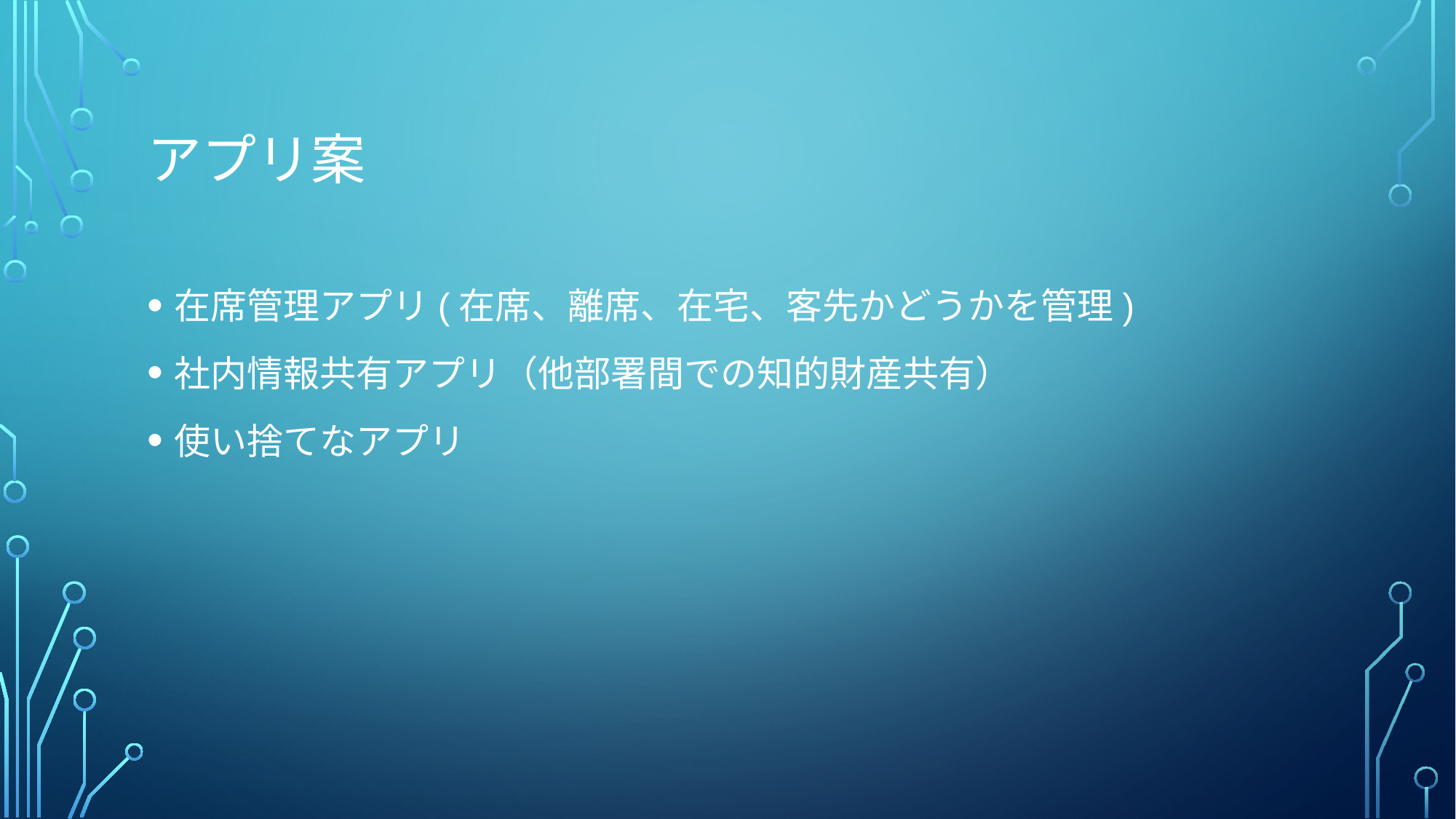

# アプリ案
在席管理アプリ(在席、離席、在宅、客先かどうかを管理)
社内情報共有アプリ（他部署間での知的財産共有）
使い捨てなアプリ